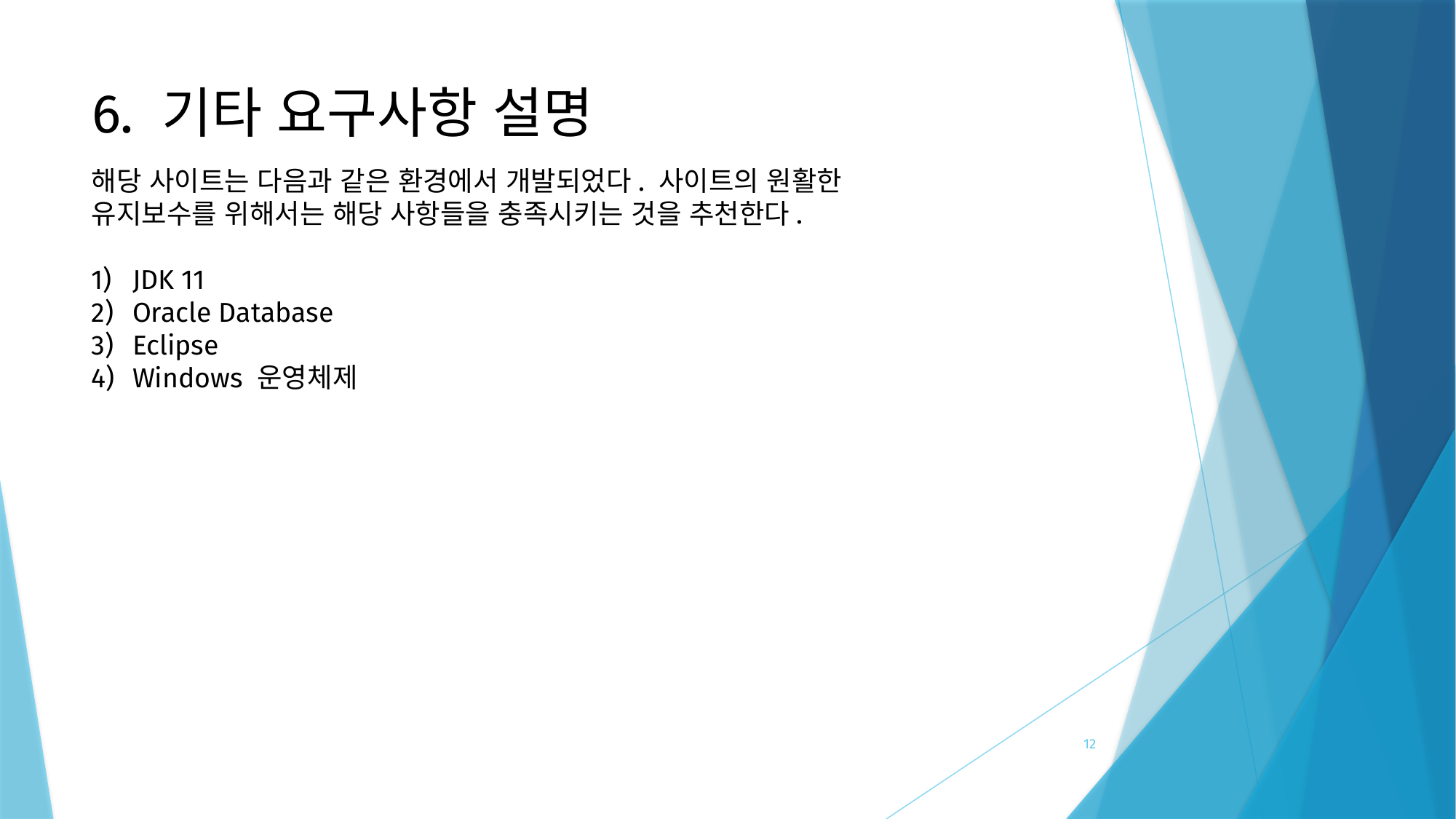

# 6. 기타 요구사항 설명
해당 사이트는 다음과 같은 환경에서 개발되었다. 사이트의 원활한 유지보수를 위해서는 해당 사항들을 충족시키는 것을 추천한다.

JDK 11
Oracle Database
Eclipse
Windows 운영체제

12